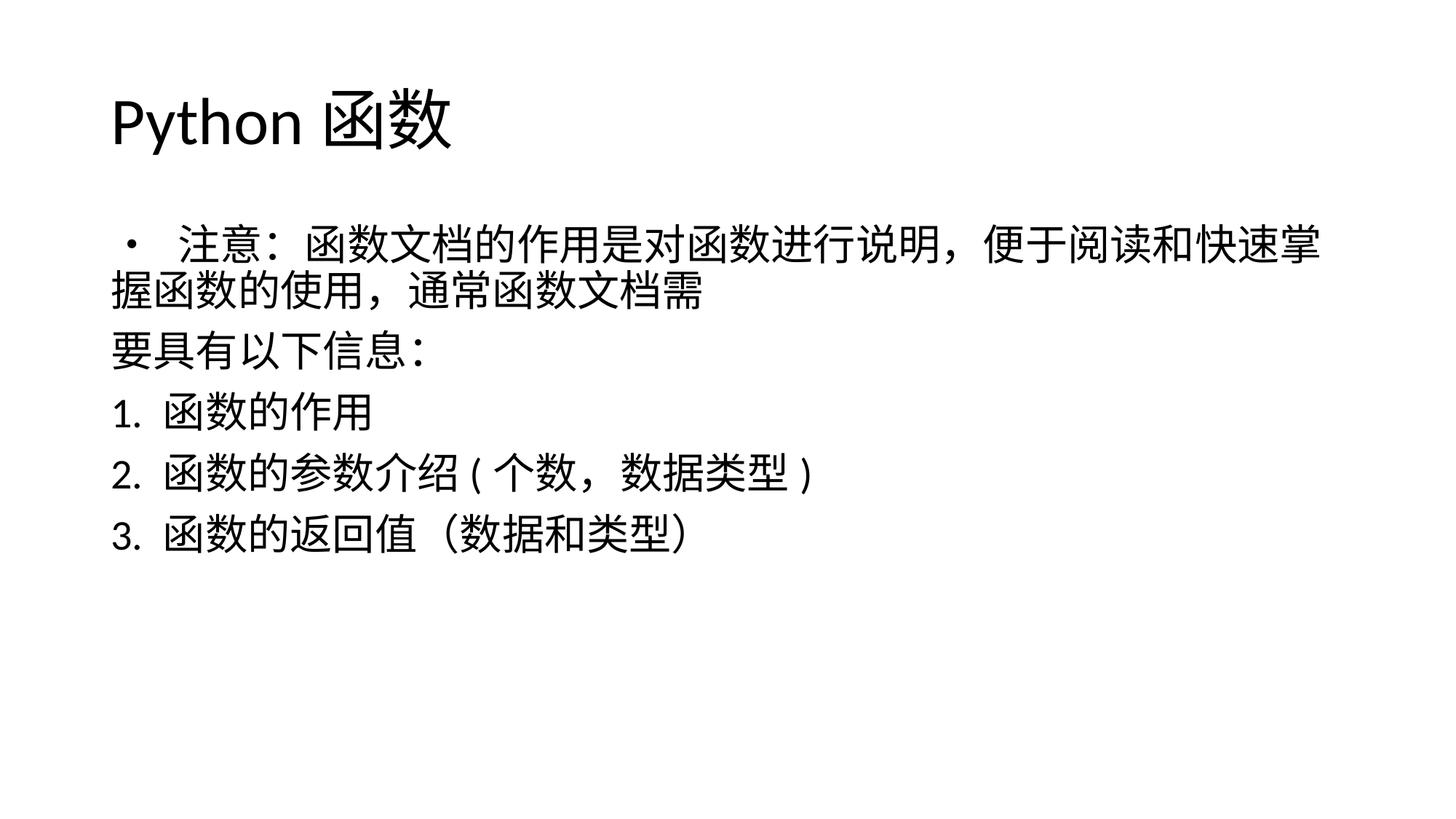

# Python函数
•  注意：函数文档的作用是对函数进行说明，便于阅读和快速掌握函数的使用，通常函数文档需
要具有以下信息：
1. 函数的作用
2. 函数的参数介绍(个数，数据类型)
3. 函数的返回值（数据和类型）